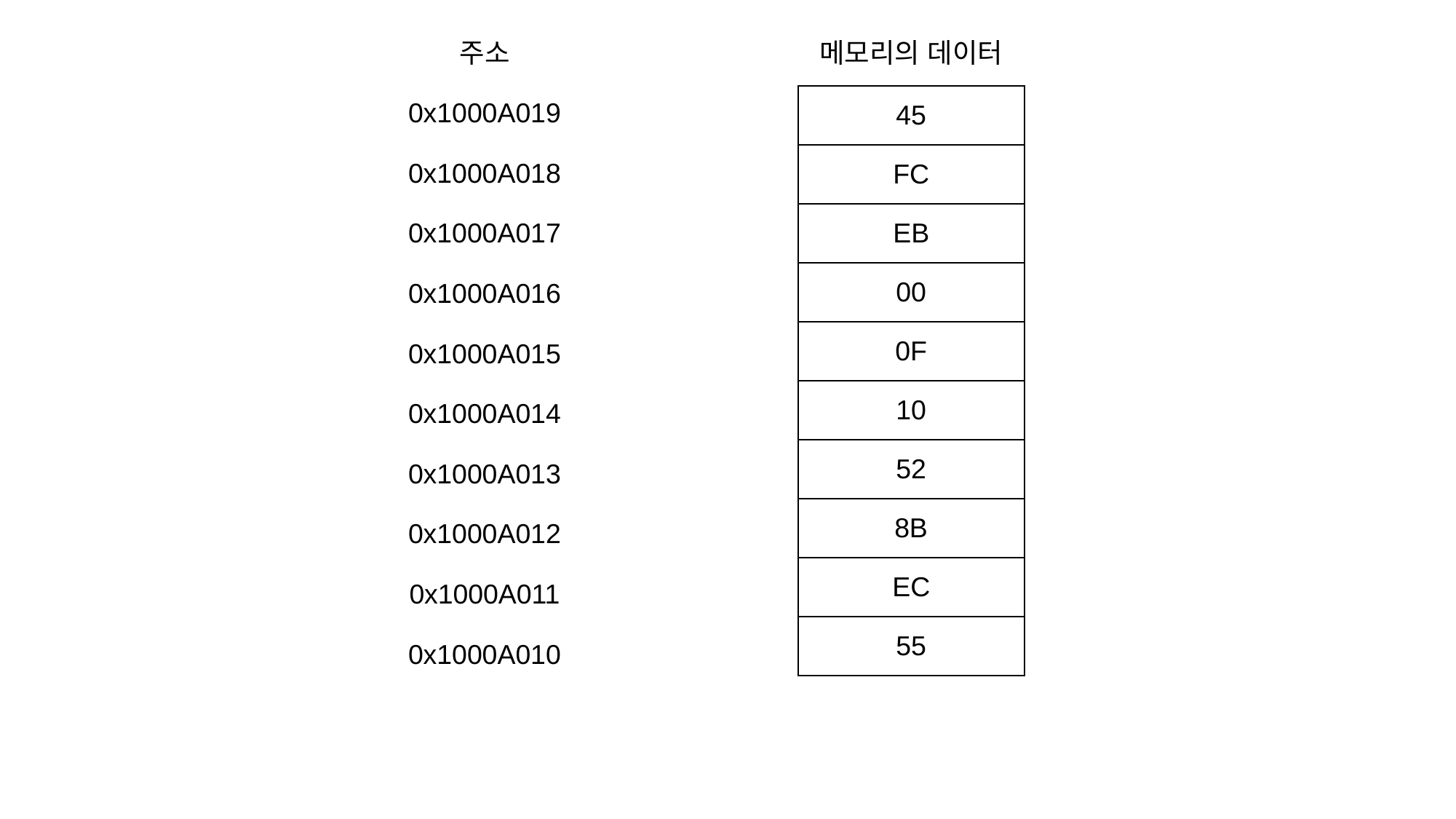

주소
메모리의 데이터
| 45 |
| --- |
| FC |
| EB |
| 00 |
| 0F |
| 10 |
| 52 |
| 8B |
| EC |
| 55 |
0x1000A019
0x1000A018
0x1000A017
0x1000A016
0x1000A015
0x1000A014
0x1000A013
0x1000A012
0x1000A011
0x1000A010